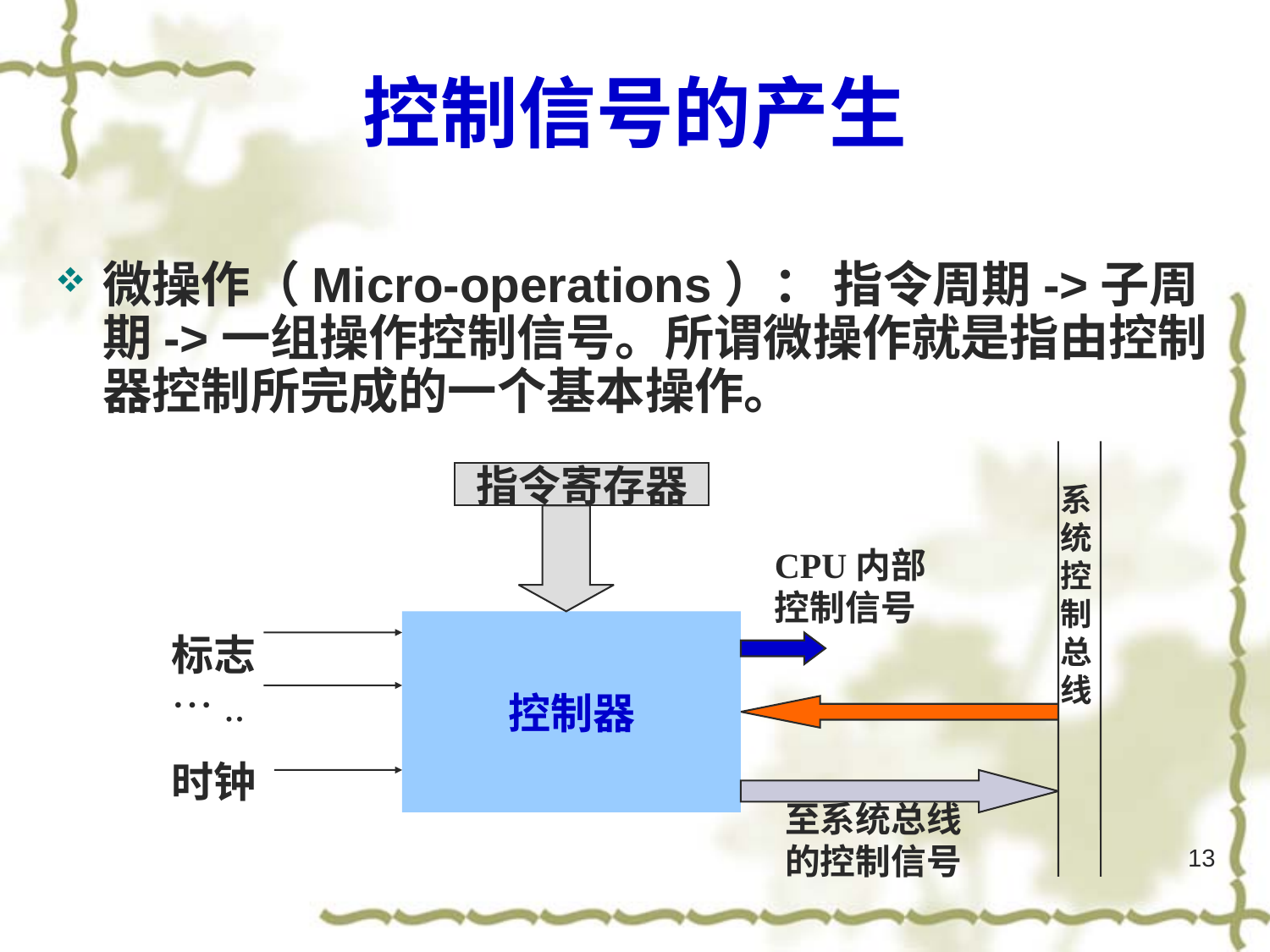

# 控制信号的产生
微操作（Micro-operations）： 指令周期->子周期->一组操作控制信号。所谓微操作就是指由控制器控制所完成的一个基本操作。

指令寄存器
系统控制总线

CPU内部控制信号
控制器
标志   …..

时钟

至系统总线的控制信号
13